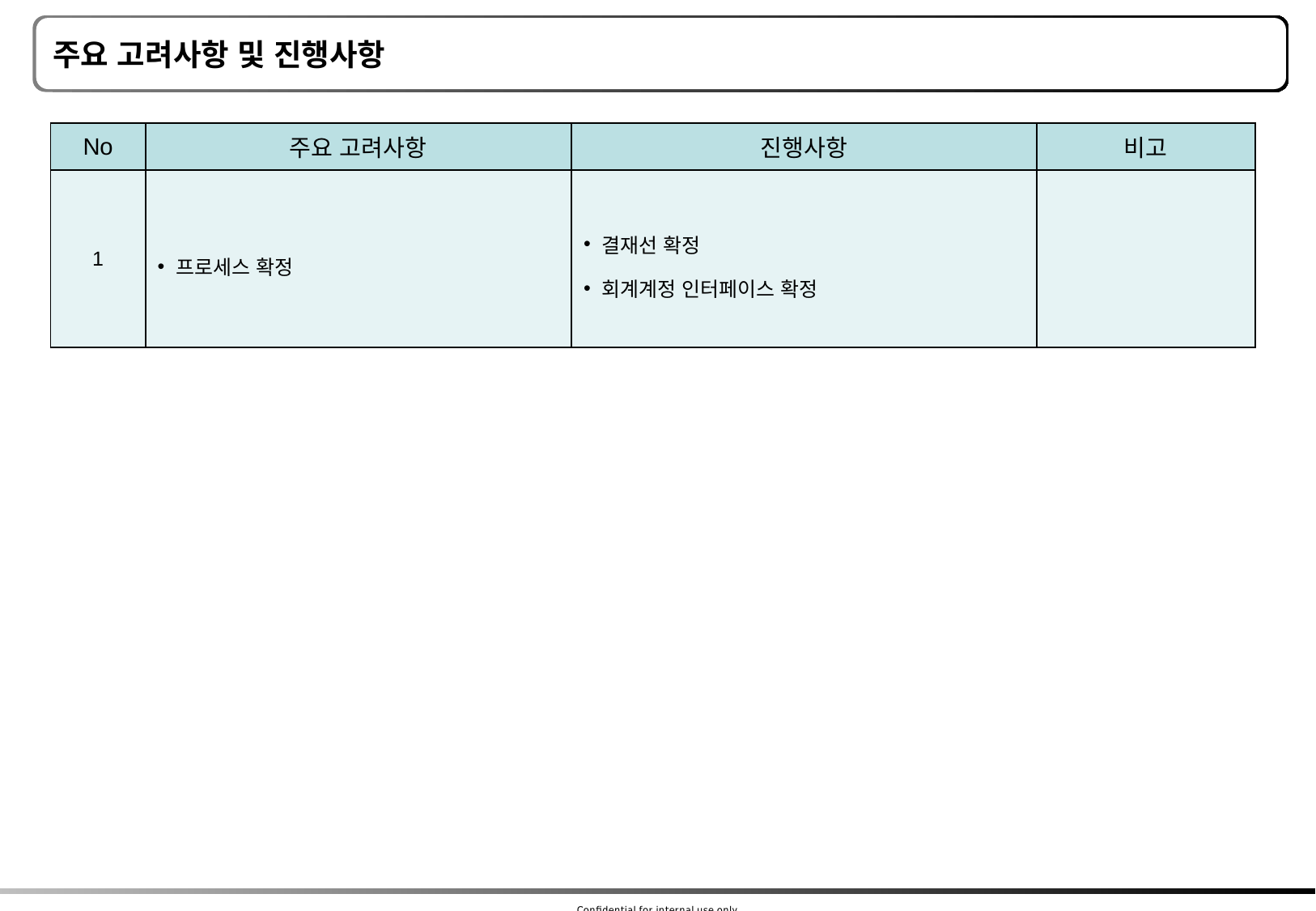

주요 고려사항 및 진행사항
| No | 주요 고려사항 | 진행사항 | 비고 |
| --- | --- | --- | --- |
| 1 | 프로세스 확정 | 결재선 확정 회계계정 인터페이스 확정 |  |